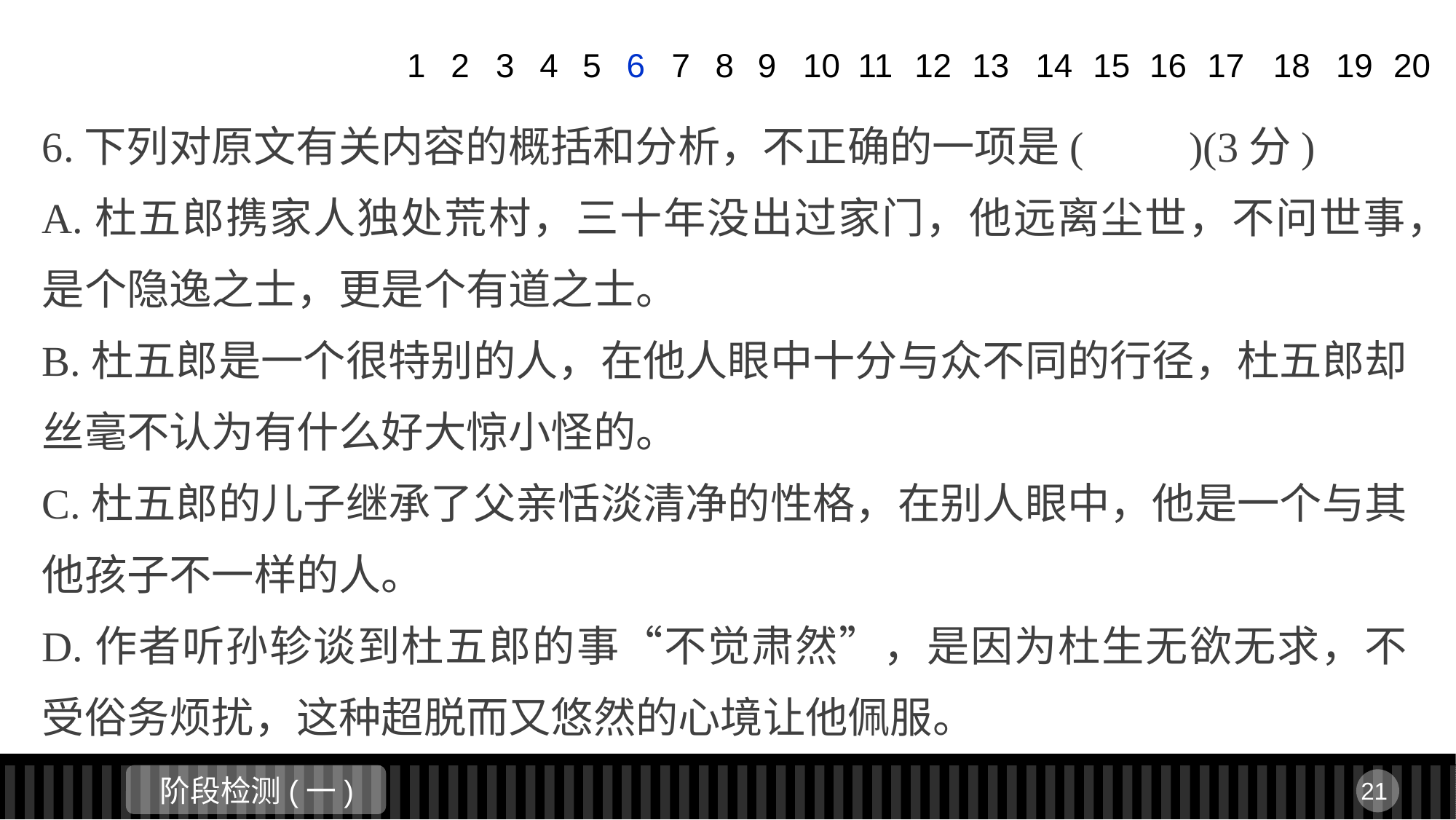

1
2
3
4
5
6
7
8
9
11
12
13
14
15
16
17
18
19
20
10
6.下列对原文有关内容的概括和分析，不正确的一项是(　　)(3分)
A.杜五郎携家人独处荒村，三十年没出过家门，他远离尘世，不问世事，是个隐逸之士，更是个有道之士。
B.杜五郎是一个很特别的人，在他人眼中十分与众不同的行径，杜五郎却丝毫不认为有什么好大惊小怪的。
C.杜五郎的儿子继承了父亲恬淡清净的性格，在别人眼中，他是一个与其他孩子不一样的人。
D.作者听孙轸谈到杜五郎的事“不觉肃然”，是因为杜生无欲无求，不受俗务烦扰，这种超脱而又悠然的心境让他佩服。